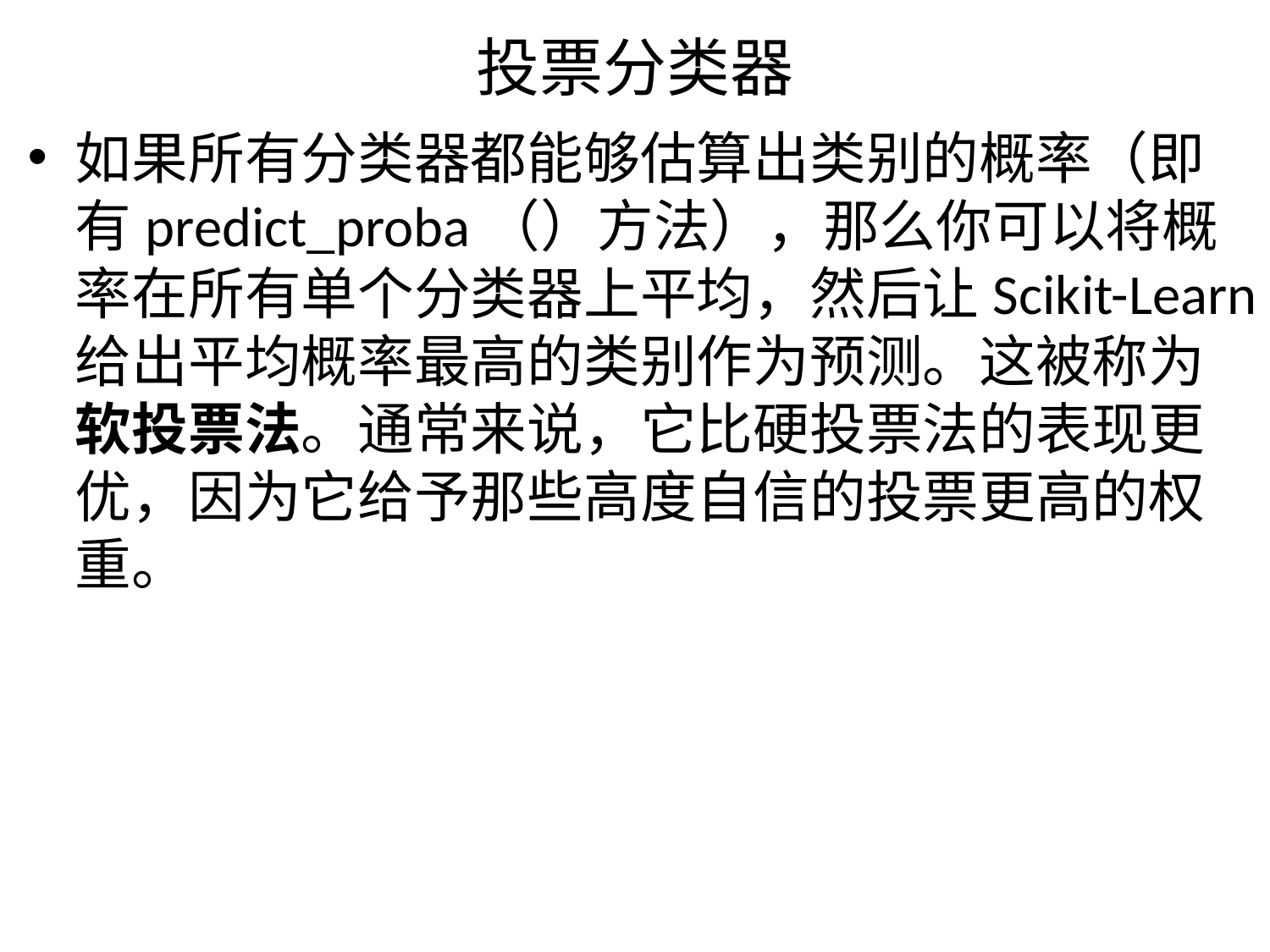

# 投票分类器
如果所有分类器都能够估算出类别的概率（即有predict_proba（）方法），那么你可以将概率在所有单个分类器上平均，然后让Scikit-Learn给出平均概率最高的类别作为预测。这被称为软投票法。通常来说，它比硬投票法的表现更优，因为它给予那些高度自信的投票更高的权重。